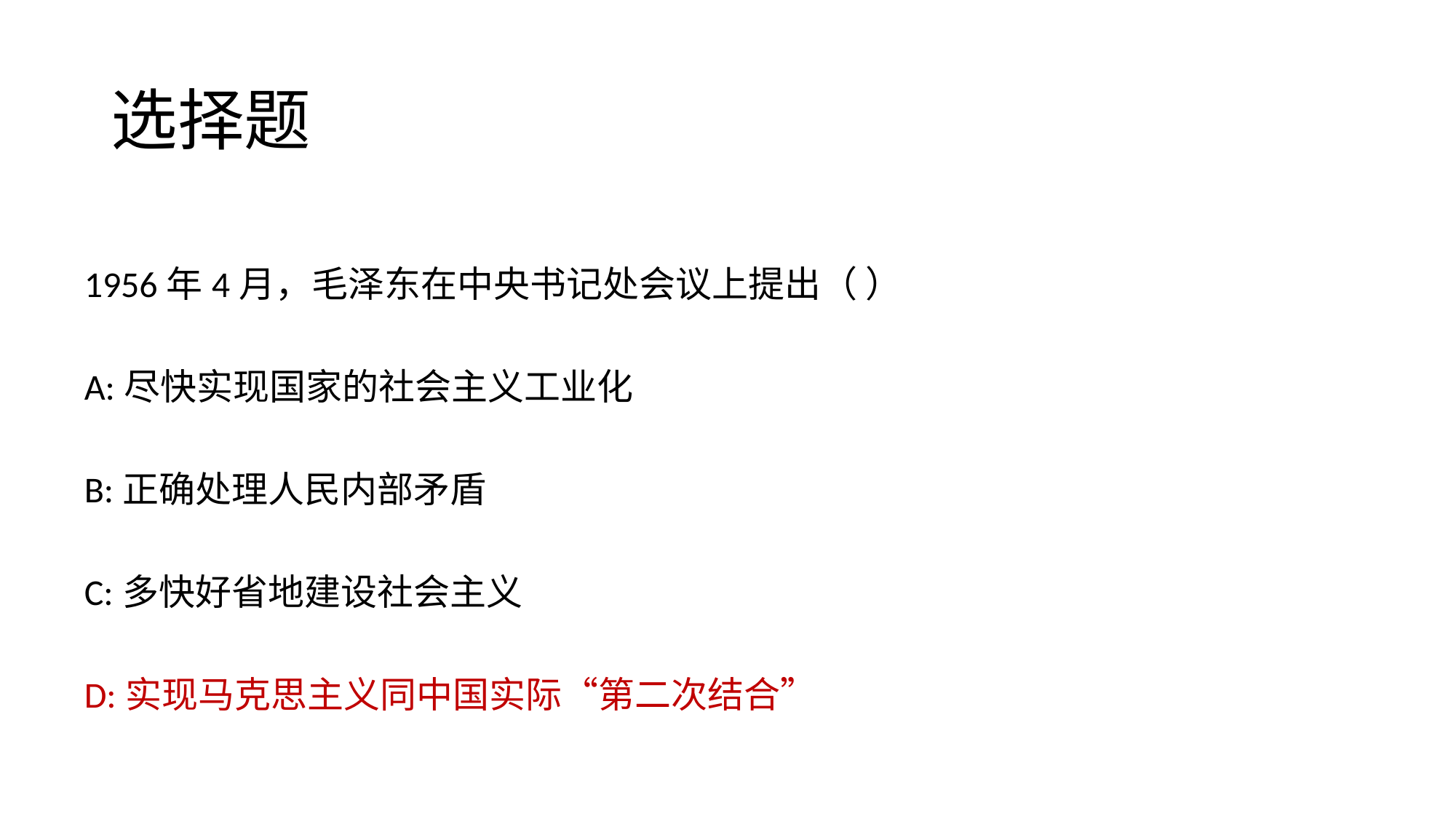

# 选择题
1956年4月，毛泽东在中央书记处会议上提出（ ）
A:尽快实现国家的社会主义工业化
B:正确处理人民内部矛盾
C:多快好省地建设社会主义
D:实现马克思主义同中国实际“第二次结合”